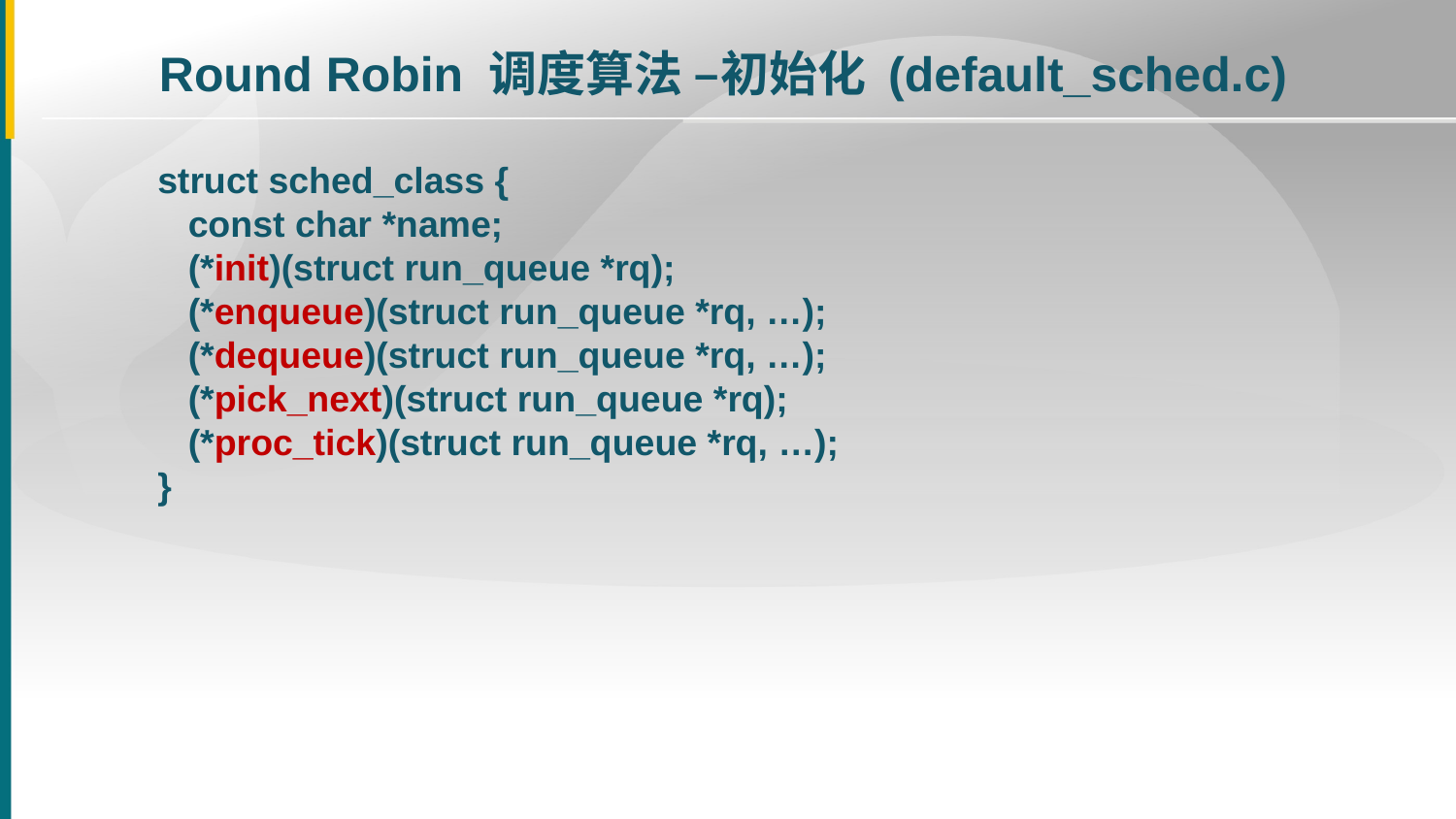

Round Robin 调度算法 –初始化 (default_sched.c)
struct sched_class {
   const char *name;
   (*init)(struct run_queue *rq);
   (*enqueue)(struct run_queue *rq, …);
   (*dequeue)(struct run_queue *rq, …);
   (*pick_next)(struct run_queue *rq);
   (*proc_tick)(struct run_queue *rq, …);
}